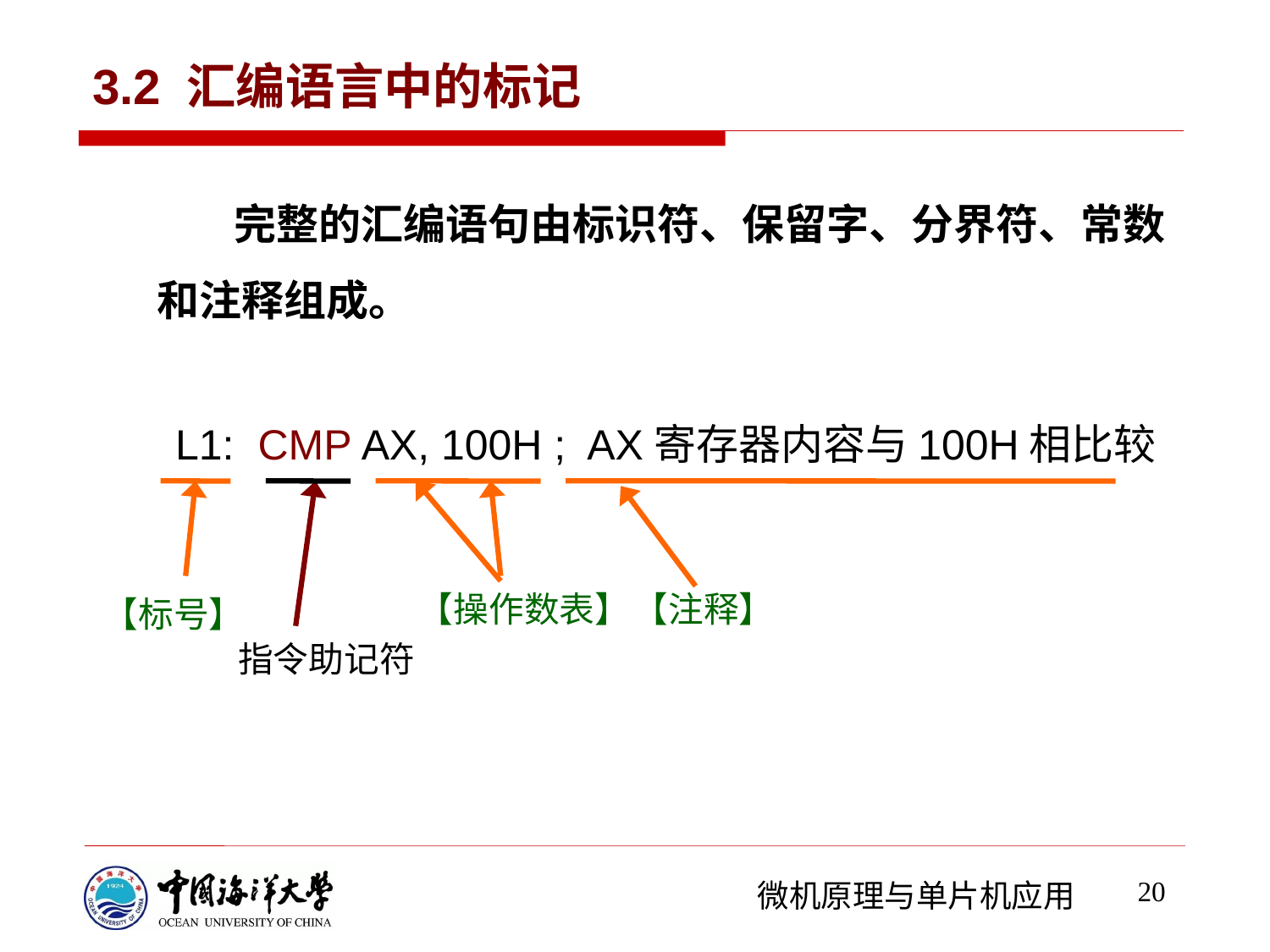

# 3.2 汇编语言中的标记
       完整的汇编语句由标识符、保留字、分界符、常数和注释组成。
    L1:  CMP AX, 100H ;  AX寄存器内容与100H相比较

【注释】
【操作数表】
【标号】
指令助记符
20